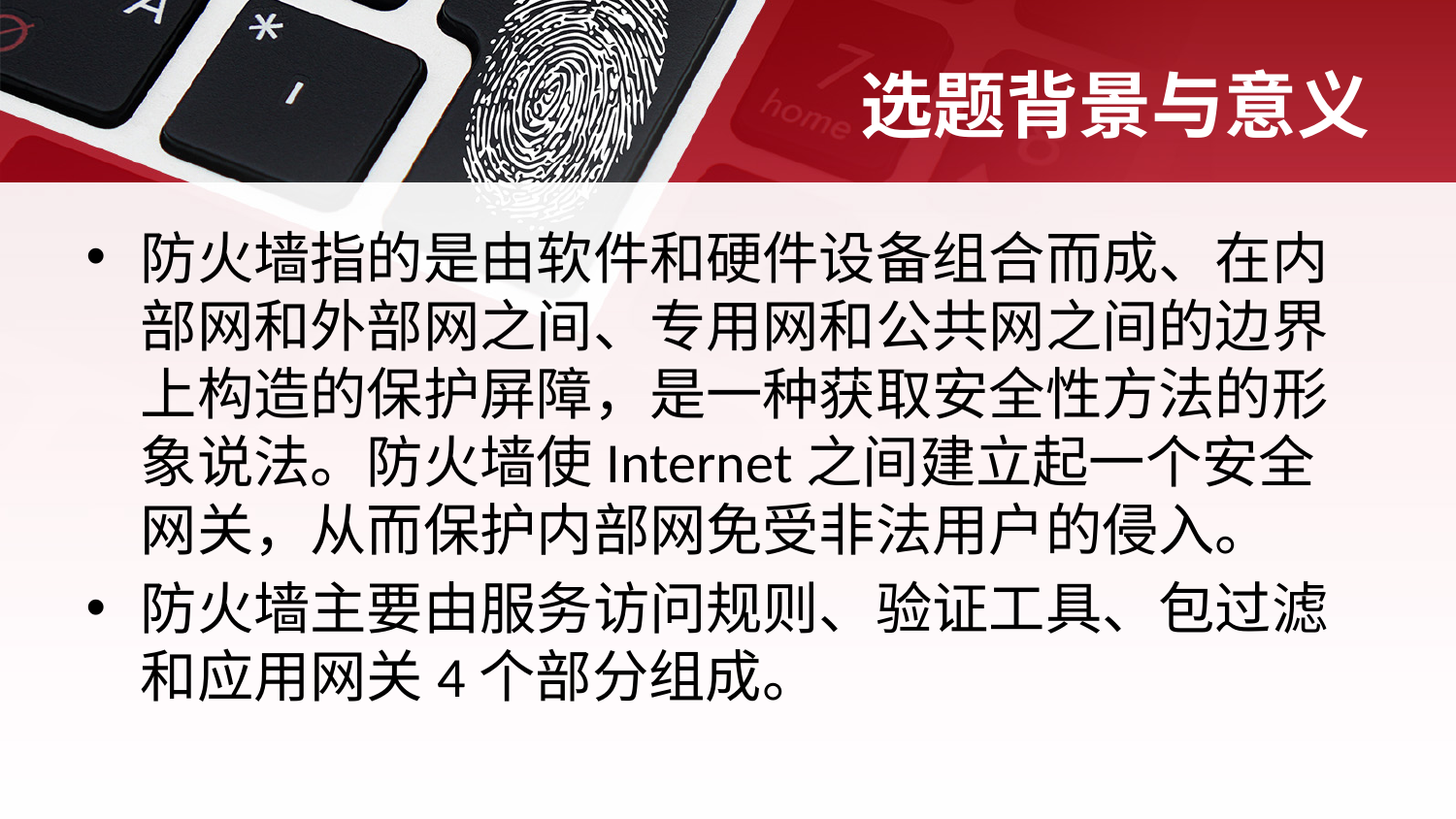

# 选题背景与意义
防火墙指的是由软件和硬件设备组合而成、在内部网和外部网之间、专用网和公共网之间的边界上构造的保护屏障，是一种获取安全性方法的形象说法。防火墙使Internet之间建立起一个安全网关，从而保护内部网免受非法用户的侵入。
防火墙主要由服务访问规则、验证工具、包过滤和应用网关4个部分组成。